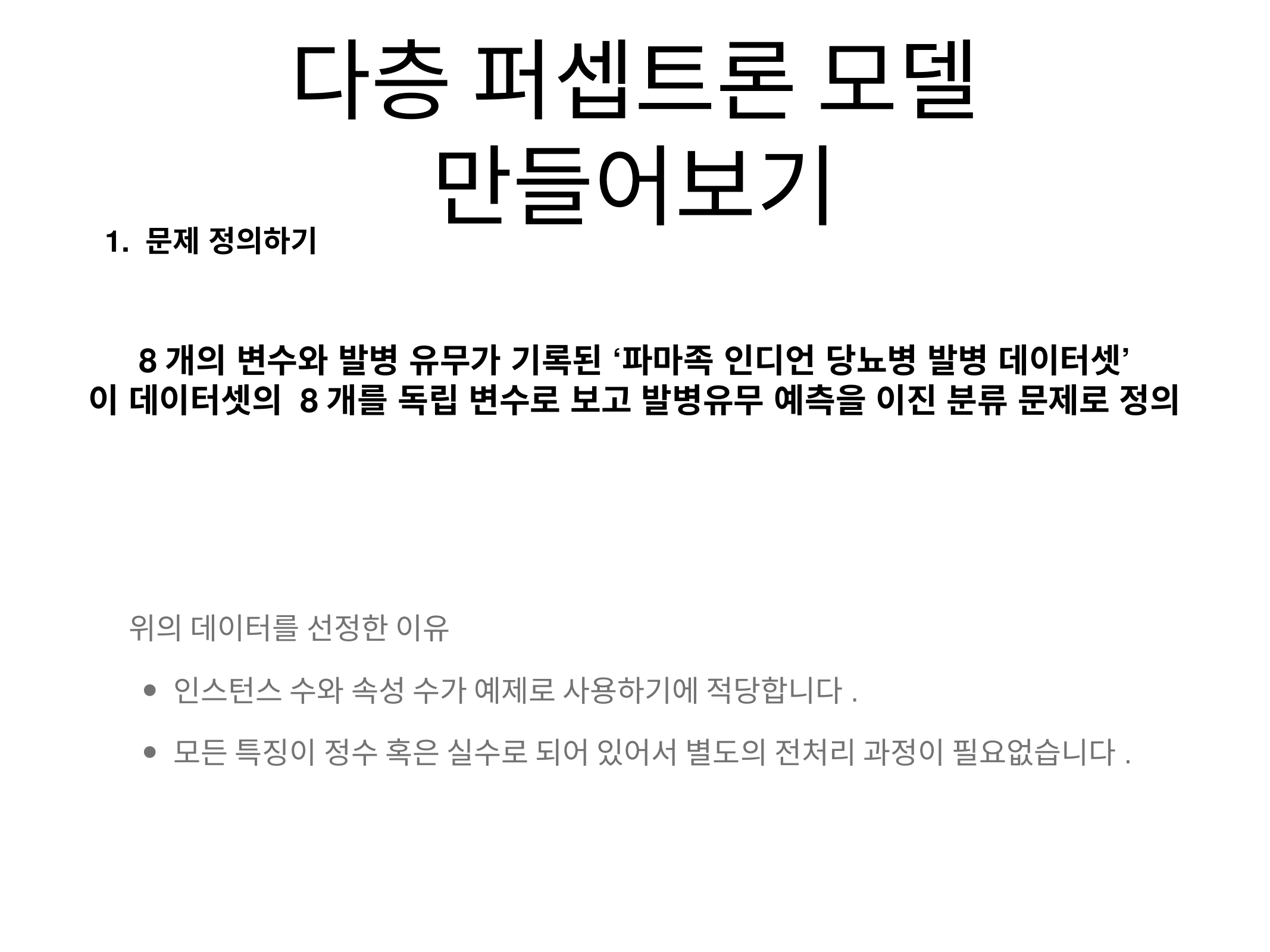

# 다층 퍼셉트론 모델 만들어보기
1. 문제 정의하기
8개의 변수와 발병 유무가 기록된 ‘파마족 인디언 당뇨병 발병 데이터셋’
이 데이터셋의 8개를 독립 변수로 보고 발병유무 예측을 이진 분류 문제로 정의
위의 데이터를 선정한 이유
인스턴스 수와 속성 수가 예제로 사용하기에 적당합니다.
모든 특징이 정수 혹은 실수로 되어 있어서 별도의 전처리 과정이 필요없습니다.